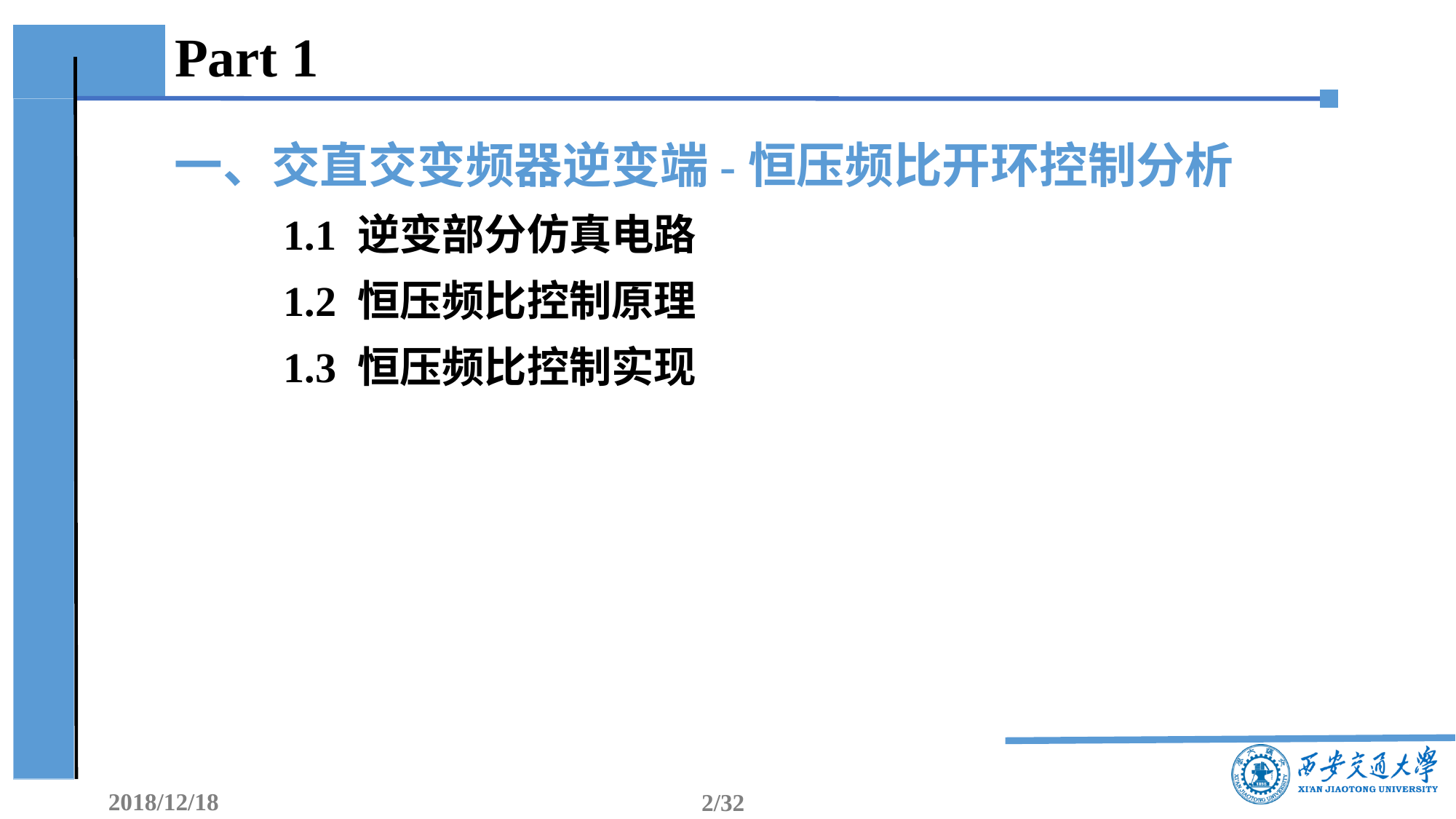

# Part 1
一、交直交变频器逆变端-恒压频比开环控制分析
1.1 逆变部分仿真电路
1.2 恒压频比控制原理
1.3 恒压频比控制实现
2018/12/18